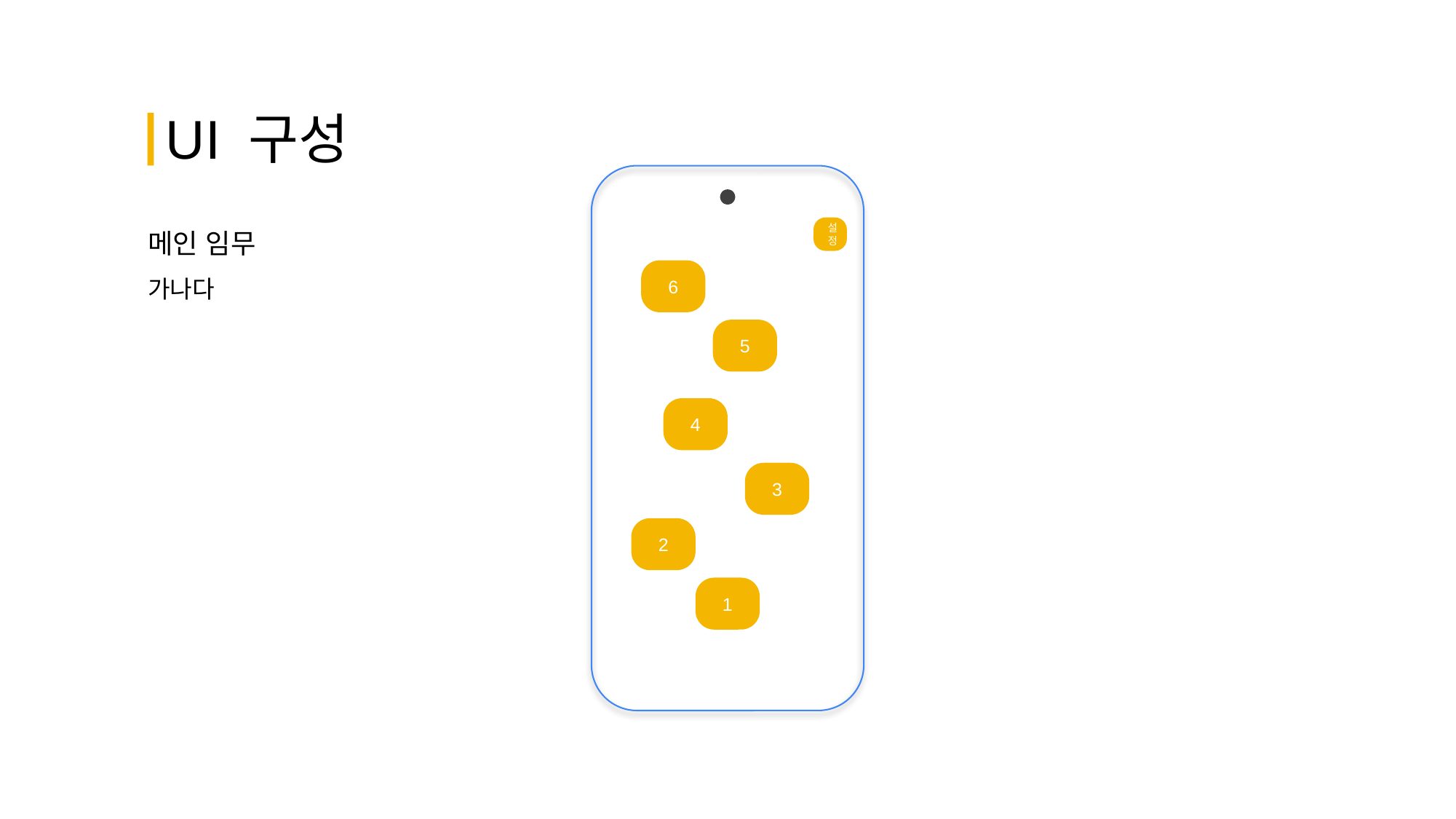

UI 구성

메인 임무
가나다
설정
6
5
4
3
2
1